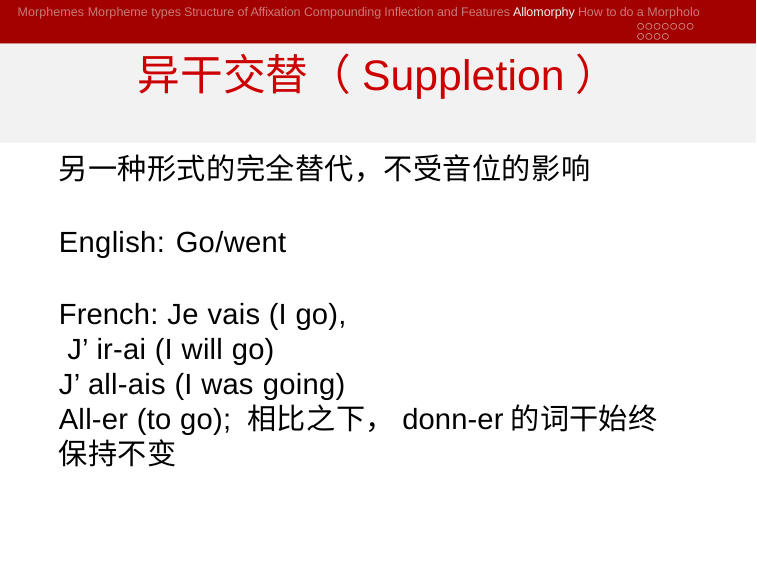

Morphemes Morpheme types Structure of Affixation Compounding Inflection and Features Allomorphy How to do a Morpholo
# 异干交替（Suppletion）
另一种形式的完全替代，不受音位的影响

English: Go/went

French: Je vais (I go),  J’ ir-ai (I will go)
J’ all-ais (I was going)
All-er (to go); 相比之下，donn-er的词干始终保持不变